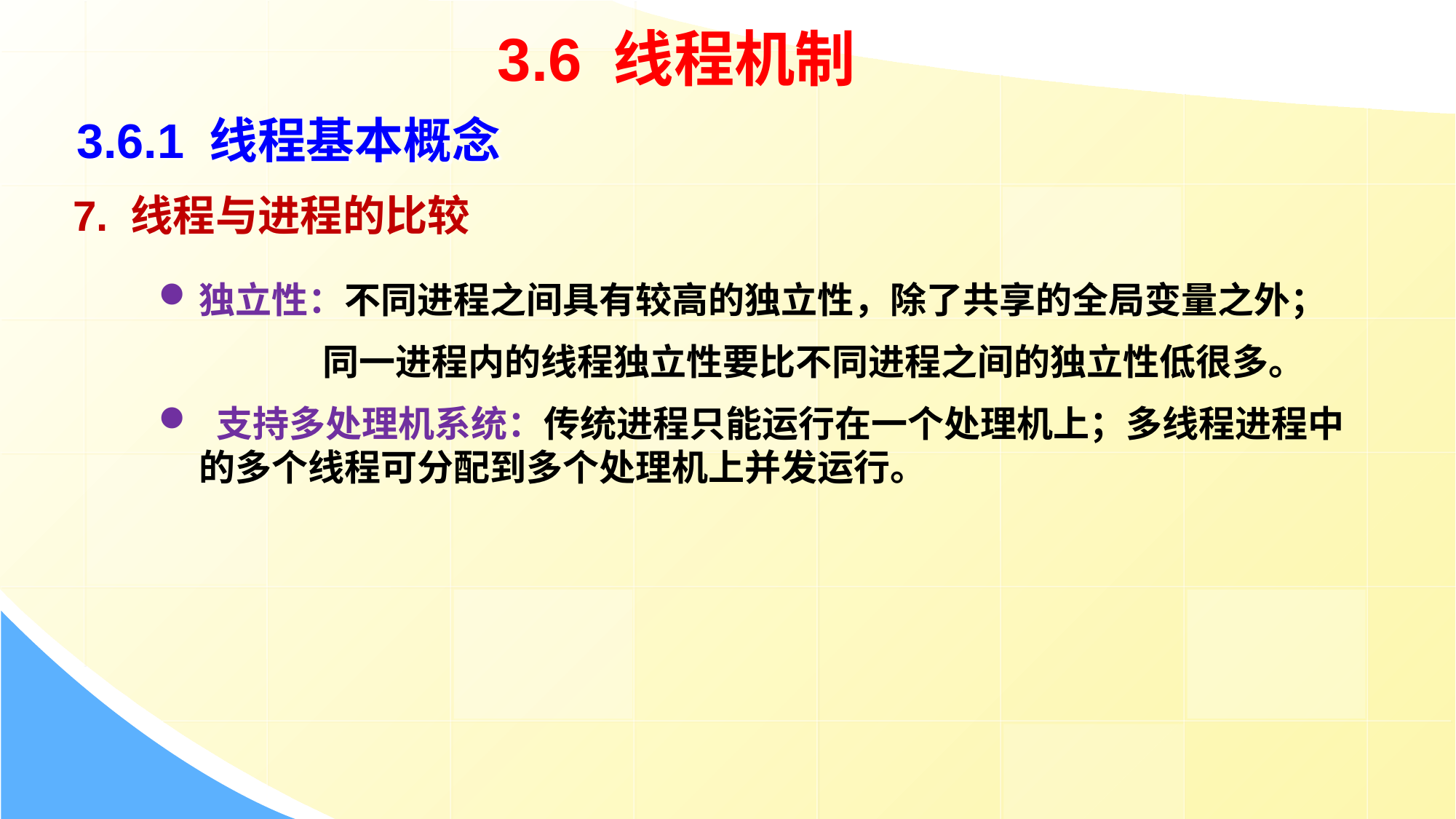

3.6 线程机制
3.6.1 线程基本概念
7. 线程与进程的比较
独立性：不同进程之间具有较高的独立性，除了共享的全局变量之外；
                   同一进程内的线程独立性要比不同进程之间的独立性低很多。
 支持多处理机系统：传统进程只能运行在一个处理机上；多线程进程中的多个线程可分配到多个处理机上并发运行。